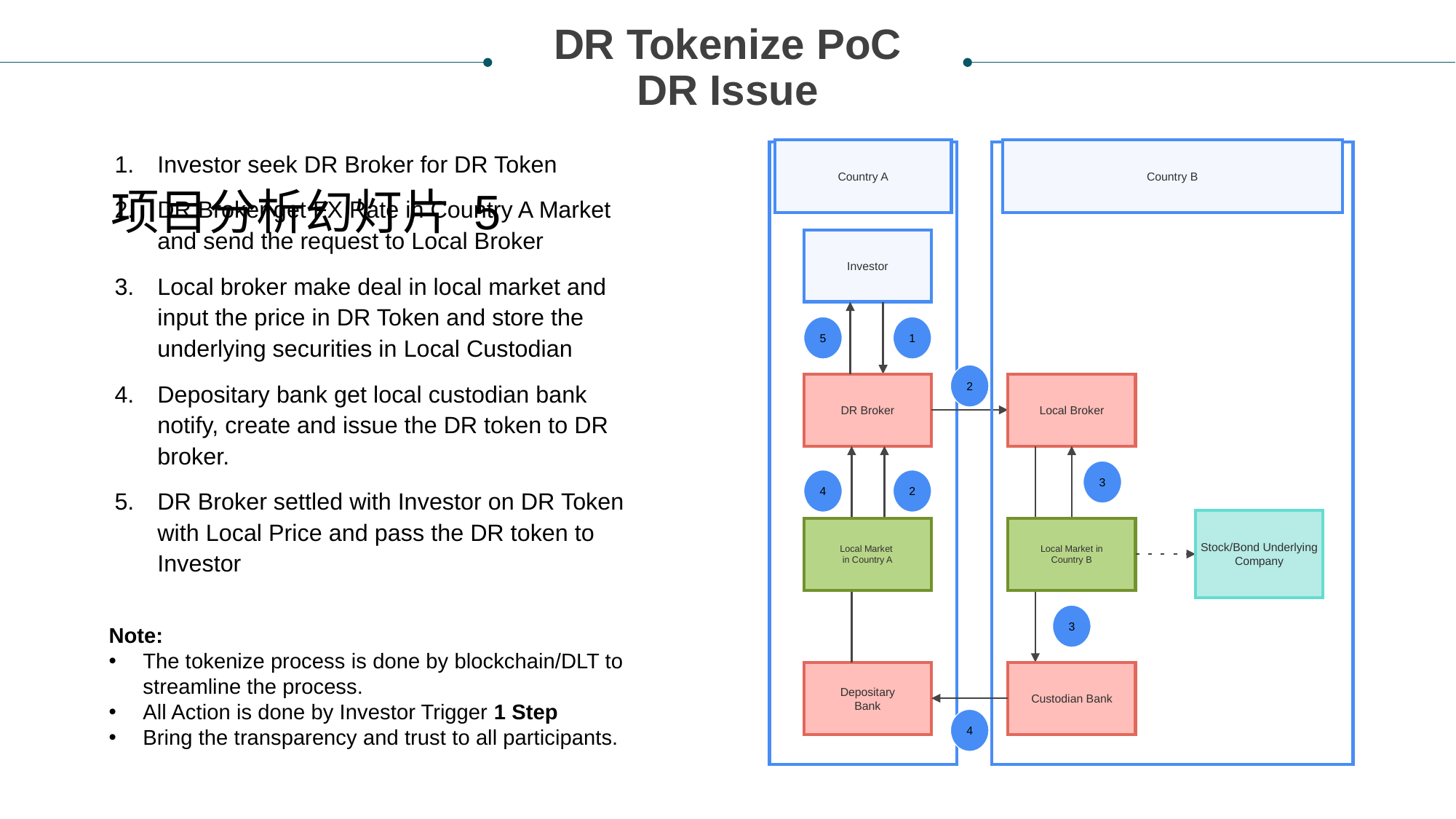

DR Tokenize PoC
DR Issue
# 项目分析幻灯片 5
Investor

Country B

5
1

Country A
2
DR Broker
Local Broker

3
4
2
Stock/Bond Underlying Company
Local Market
in Country A
Local Market in
Country B

3
Depositary
Bank
Custodian Bank

4
Investor seek DR Broker for DR Token
DR Broker get FX Rate in Country A Market and send the request to Local Broker
Local broker make deal in local market and input the price in DR Token and store the underlying securities in Local Custodian
Depositary bank get local custodian bank notify, create and issue the DR token to DR broker.
DR Broker settled with Investor on DR Token with Local Price and pass the DR token to Investor
Note:
The tokenize process is done by blockchain/DLT to streamline the process.
All Action is done by Investor Trigger 1 Step
Bring the transparency and trust to all participants.